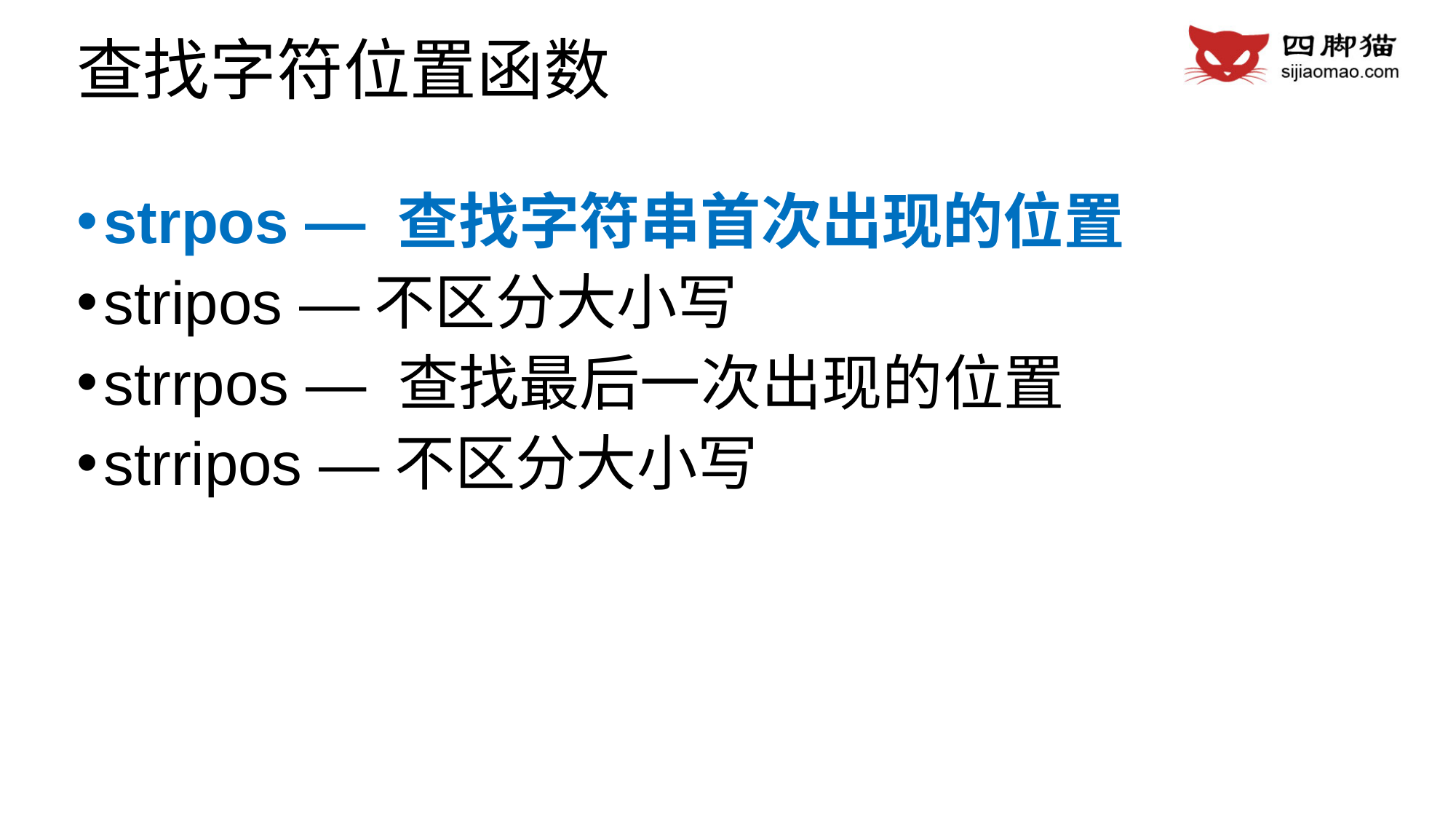

查找字符位置函数
strpos — 查找字符串首次出现的位置
stripos —不区分大小写
strrpos — 查找最后一次出现的位置
strripos —不区分大小写